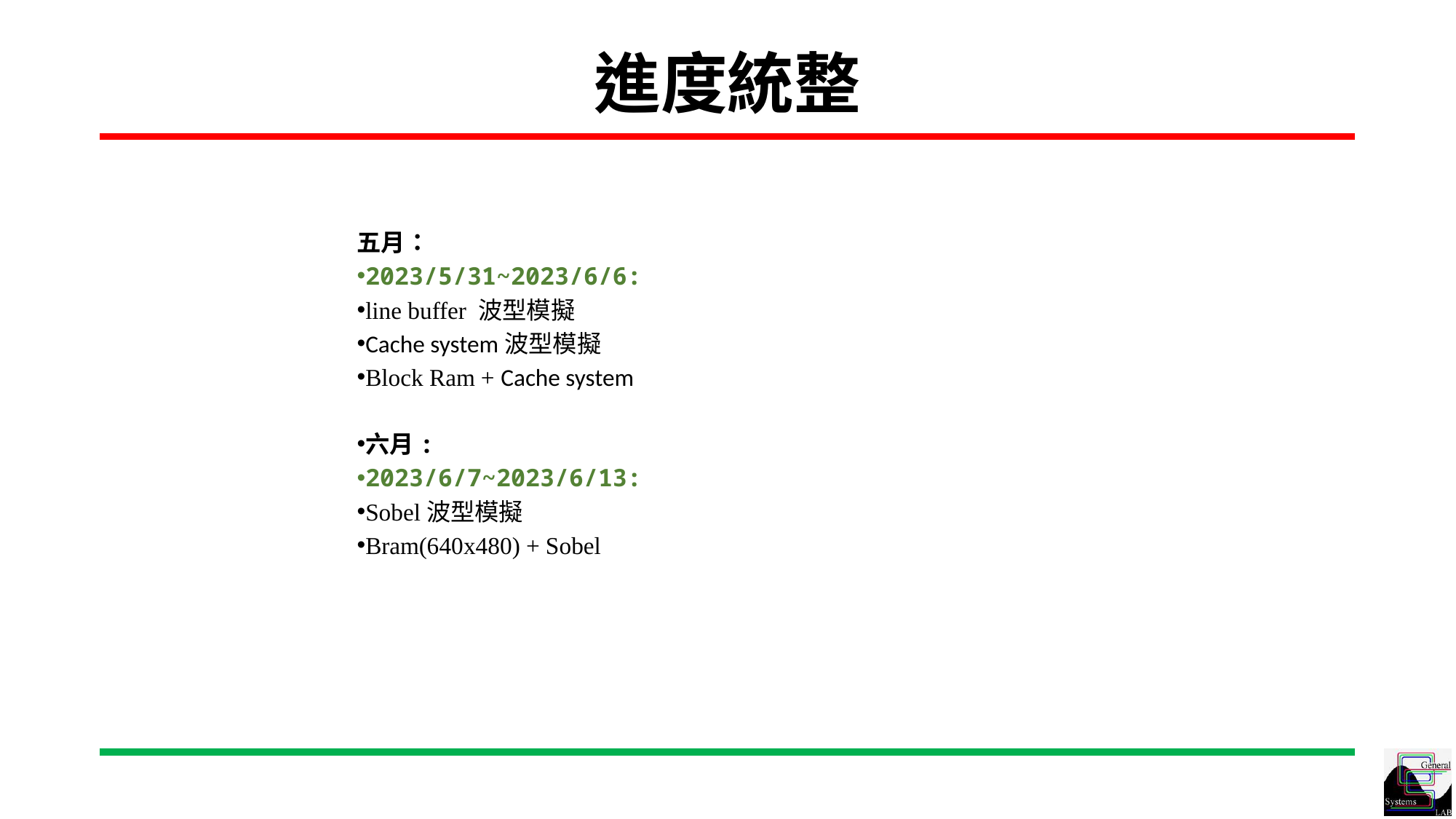

進度統整
五月：
2023/5/31~2023/6/6:
line buffer 波型模擬
Cache system波型模擬
Block Ram + Cache system

六月:
2023/6/7~2023/6/13:
Sobel波型模擬
Bram(640x480) + Sobel